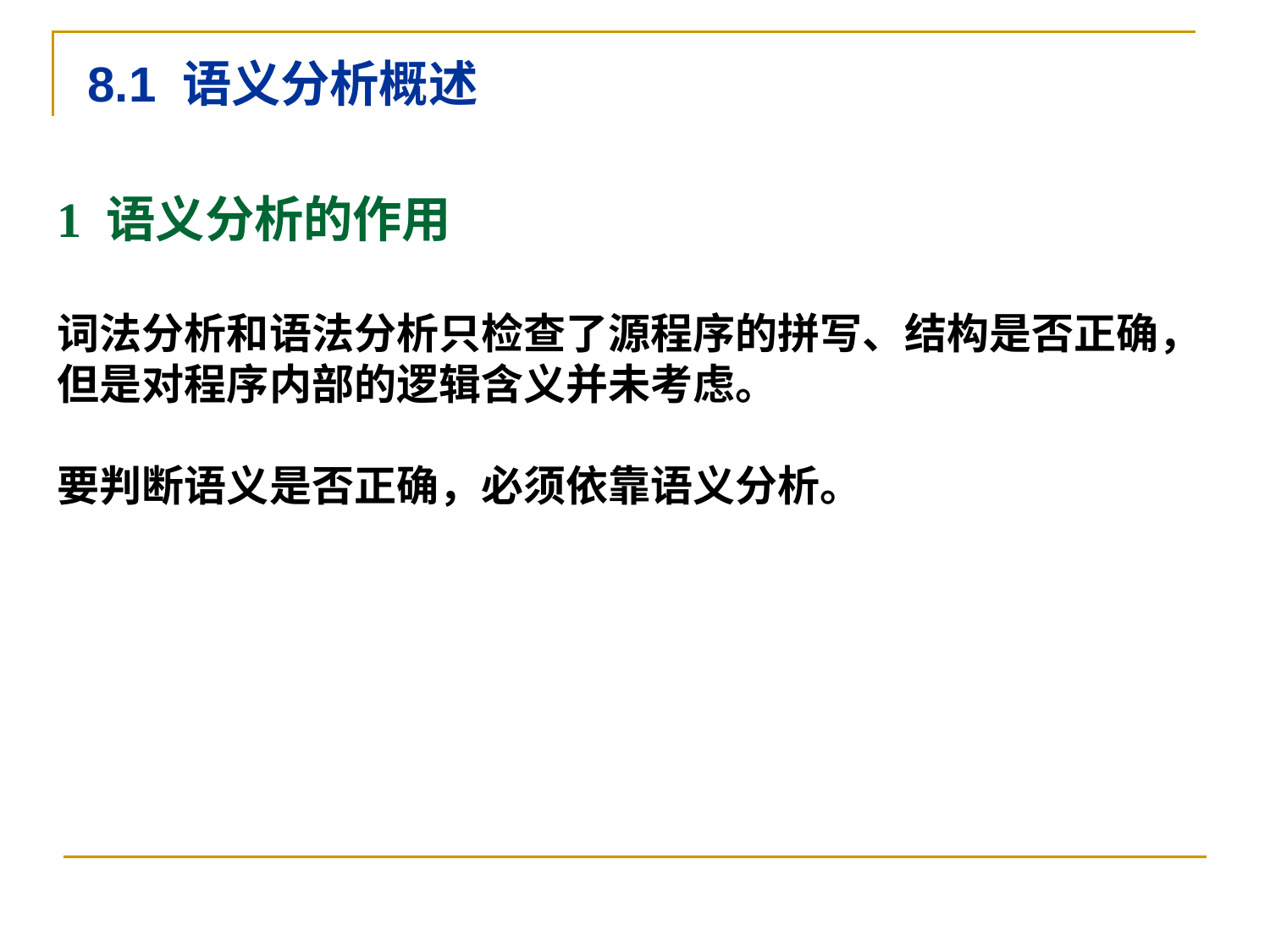

8.1 语义分析概述
1 语义分析的作用

词法分析和语法分析只检查了源程序的拼写、结构是否正确，但是对程序内部的逻辑含义并未考虑。

要判断语义是否正确，必须依靠语义分析。
2